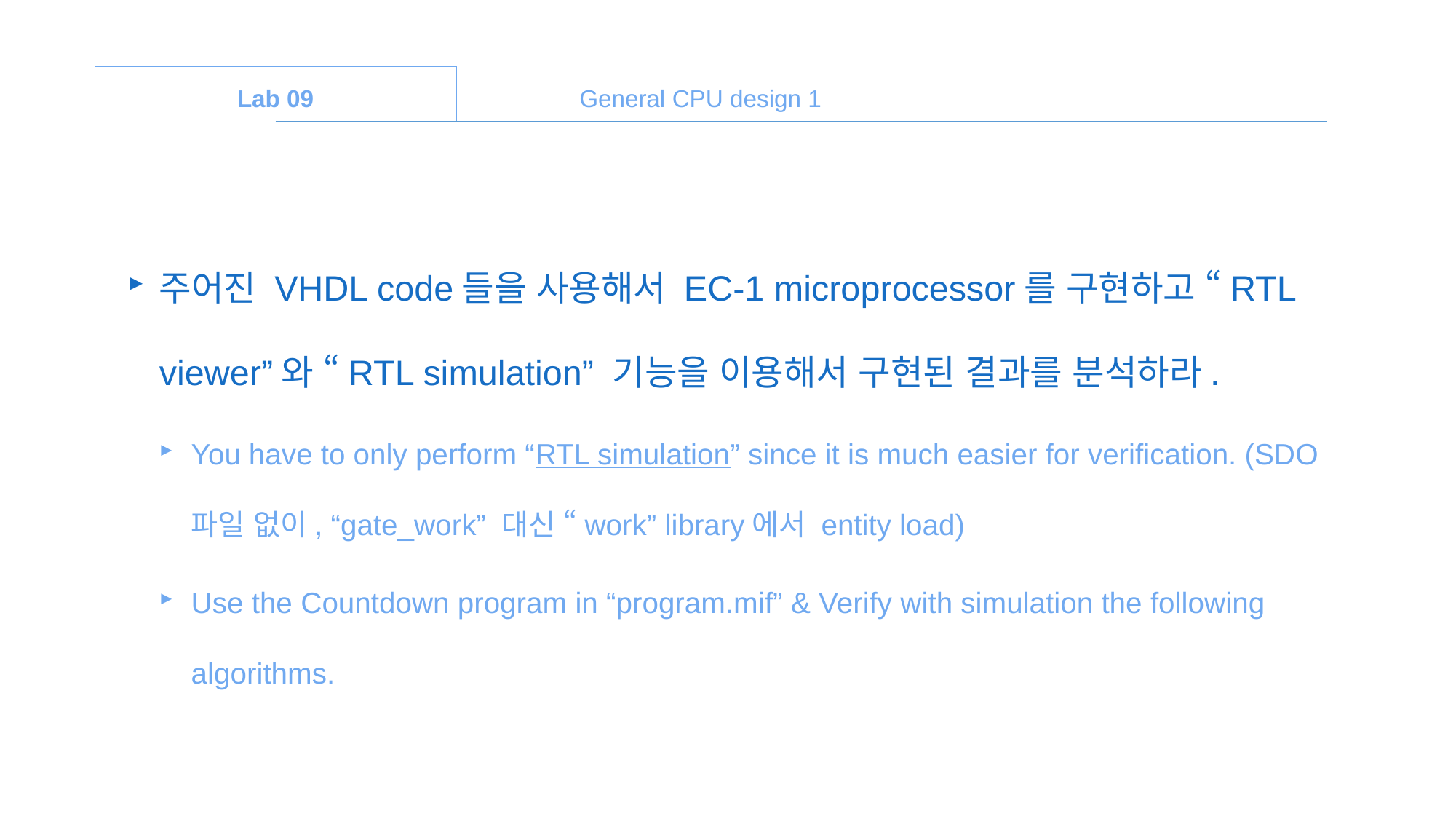

Lab 09
General CPU design 1
주어진 VHDL code들을 사용해서 EC-1 microprocessor를 구현하고 “RTL viewer”와 “RTL simulation” 기능을 이용해서 구현된 결과를 분석하라.
You have to only perform “RTL simulation” since it is much easier for verification. (SDO 파일 없이, “gate_work” 대신 “work” library에서 entity load)
Use the Countdown program in “program.mif” & Verify with simulation the following algorithms.